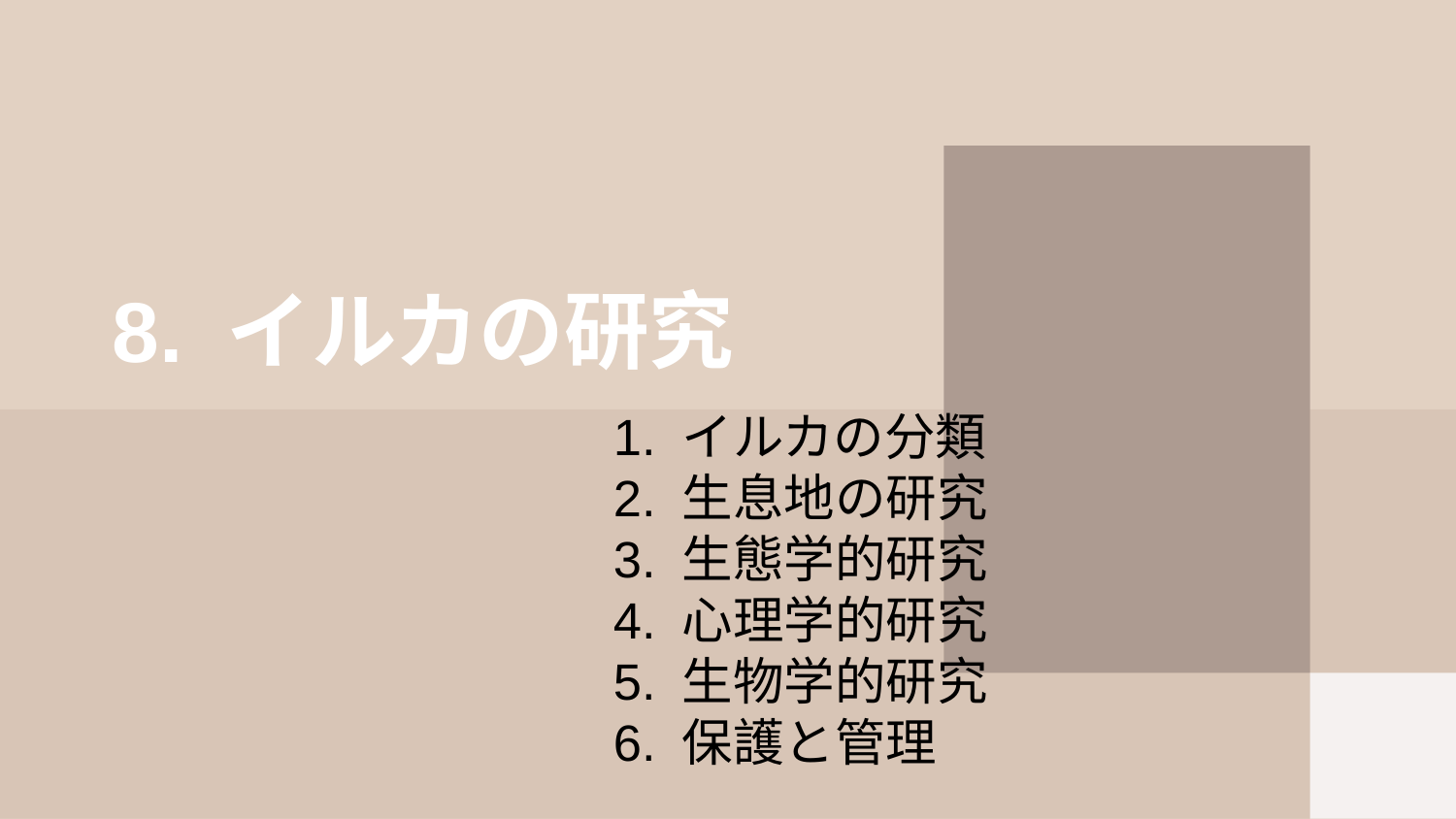

# 8. イルカの研究

1. イルカの分類
2. 生息地の研究
3. 生態学的研究
4. 心理学的研究
5. 生物学的研究
6. 保護と管理